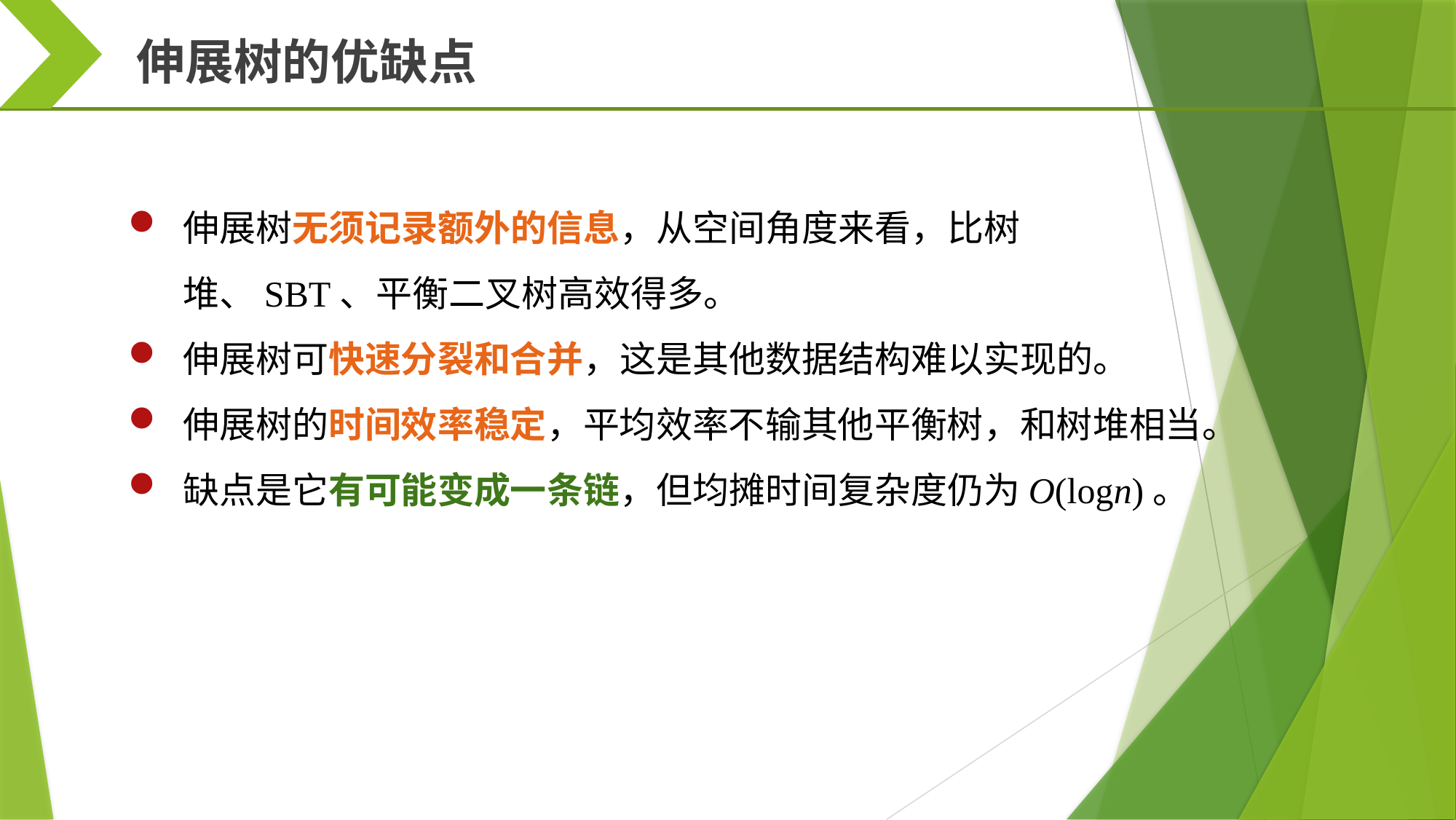

伸展树的优缺点
伸展树无须记录额外的信息，从空间角度来看，比树堆、SBT、平衡二叉树高效得多。
伸展树可快速分裂和合并，这是其他数据结构难以实现的。
伸展树的时间效率稳定，平均效率不输其他平衡树，和树堆相当。
缺点是它有可能变成一条链，但均摊时间复杂度仍为O(logn)。